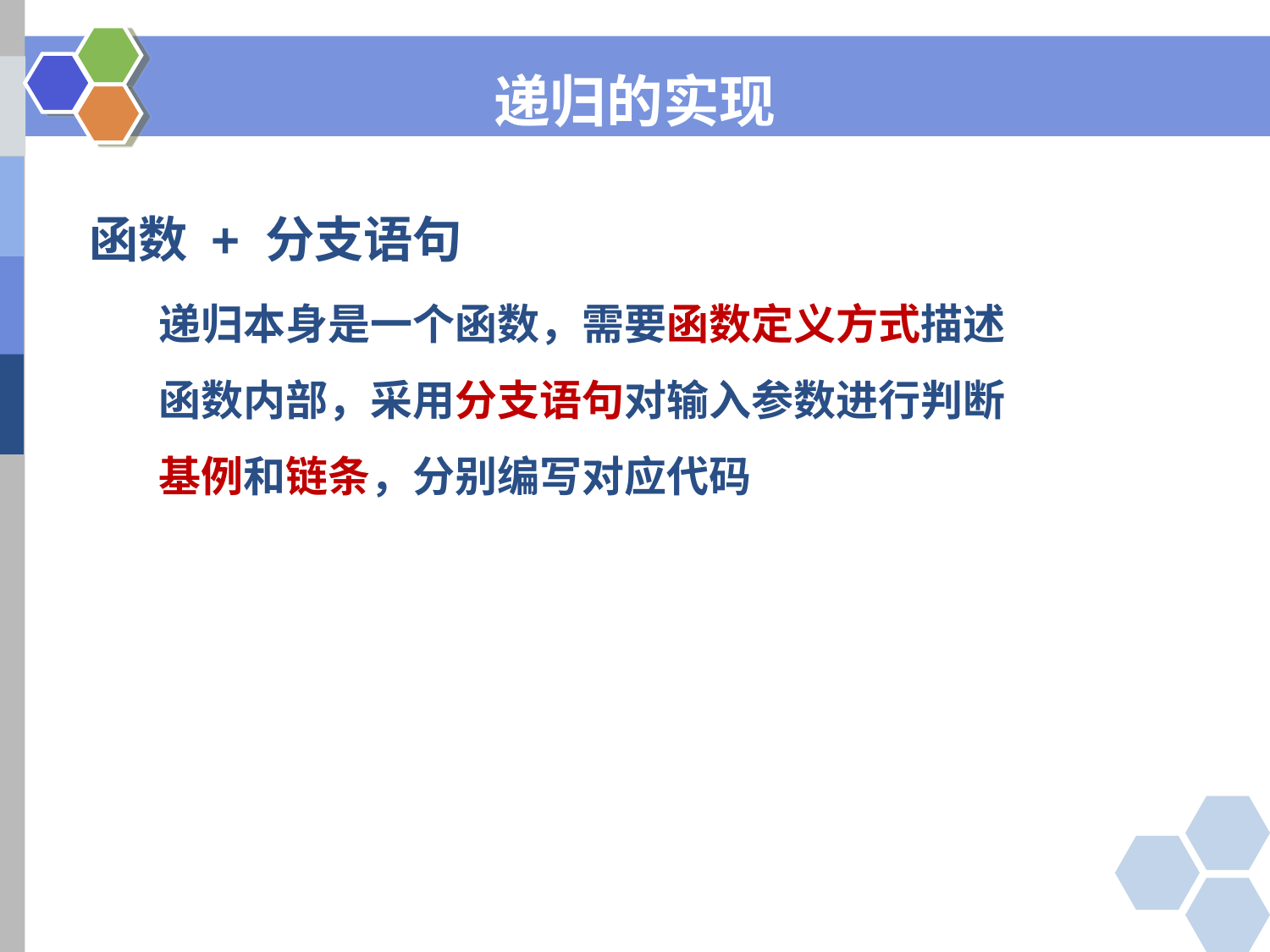

递归的实现
函数 + 分支语句
递归本身是一个函数，需要函数定义方式描述
函数内部，采用分支语句对输入参数进行判断
基例和链条，分别编写对应代码